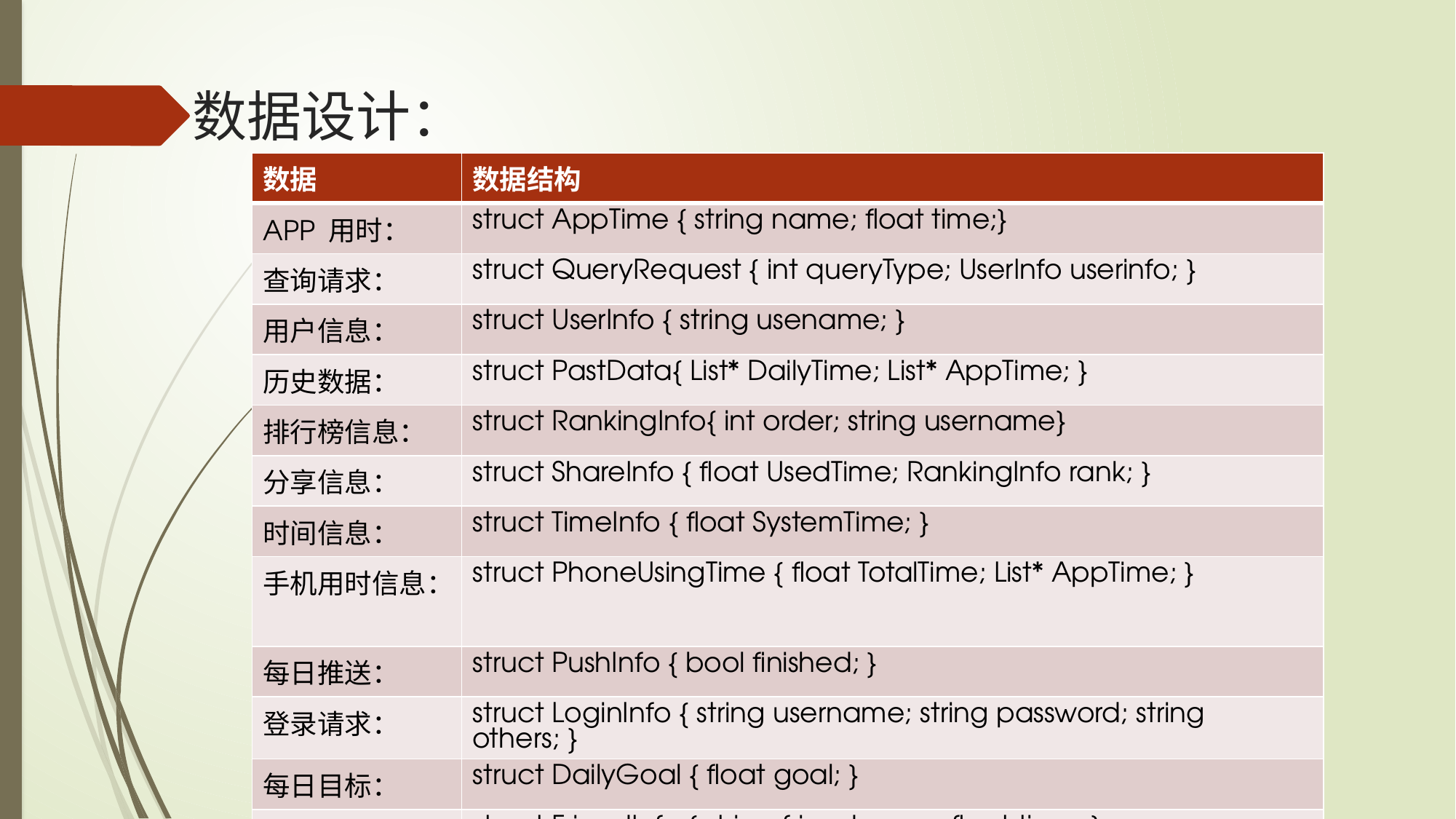

# 数据设计：
| 数据 | 数据结构 |
| --- | --- |
| APP 用时： | struct AppTime { string name; float time;} |
| 查询请求： | struct QueryRequest { int queryType; UserInfo userinfo; } |
| 用户信息： | struct UserInfo { string usename; } |
| 历史数据： | struct PastData{ List\* DailyTime; List\* AppTime; } |
| 排行榜信息： | struct RankingInfo{ int order; string username} |
| 分享信息： | struct ShareInfo { float UsedTime; RankingInfo rank; } |
| 时间信息： | struct TimeInfo { float SystemTime; } |
| 手机用时信息： | struct PhoneUsingTime { float TotalTime; List\* AppTime; } |
| 每日推送： | struct PushInfo { bool finished; } |
| 登录请求： | struct LoginInfo { string username; string password; string others; } |
| 每日目标： | struct DailyGoal { float goal; } |
| 好友信息： | struct FriendInfo { string friendname; float time; } |
| 微信好友： | struct WeiChatFriendInfo { FriendInfo\* friendlist; } |